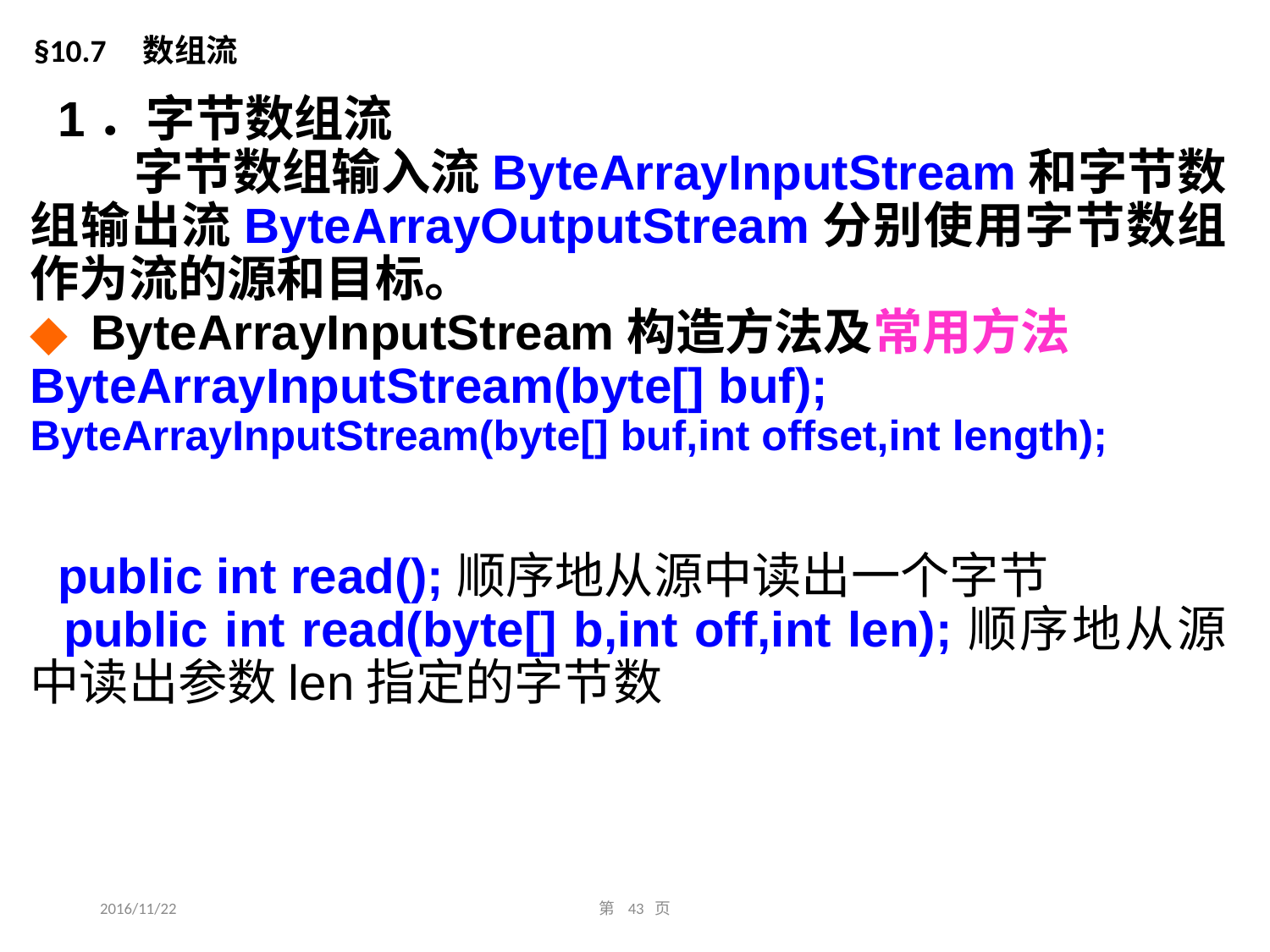

§10.7    数组流
  1．字节数组流
        字节数组输入流ByteArrayInputStream和字节数组输出流ByteArrayOutputStream分别使用字节数组作为流的源和目标。
◆ ByteArrayInputStream构造方法及常用方法
ByteArrayInputStream(byte[] buf);
ByteArrayInputStream(byte[] buf,int offset,int length);

  public int read();顺序地从源中读出一个字节
  public int read(byte[] b,int off,int len);顺序地从源中读出参数len指定的字节数
2016/11/22
第  43  页